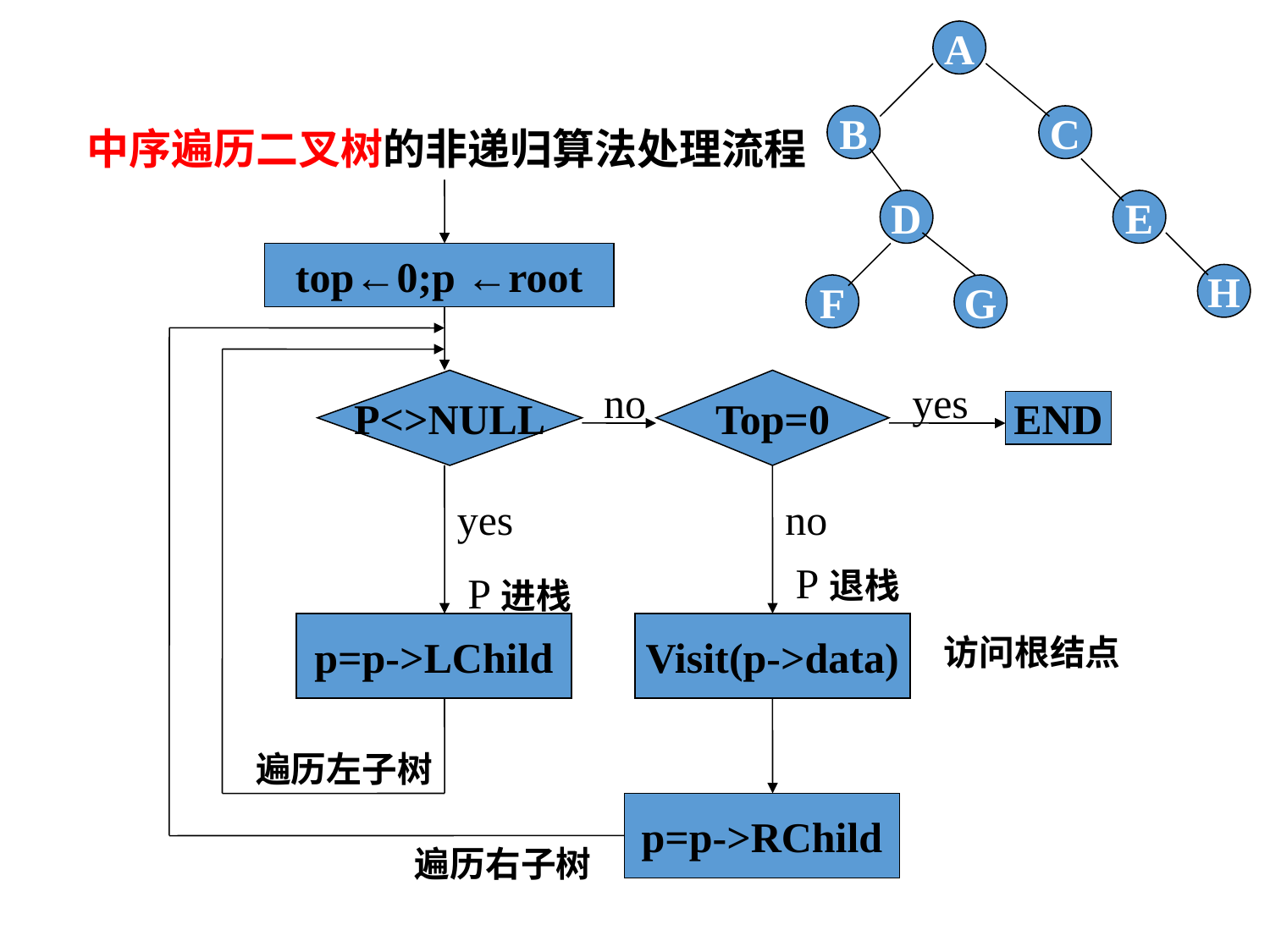

A

B
C

D
E

H
F
G
中序遍历二叉树的非递归算法处理流程

top←0;p ←root

P<>NULL
no
Top=0
yes
END

yes
no
P退栈
P进栈
p=p->LChild
Visit(p->data)
访问根结点

遍历左子树

p=p->RChild

遍历右子树